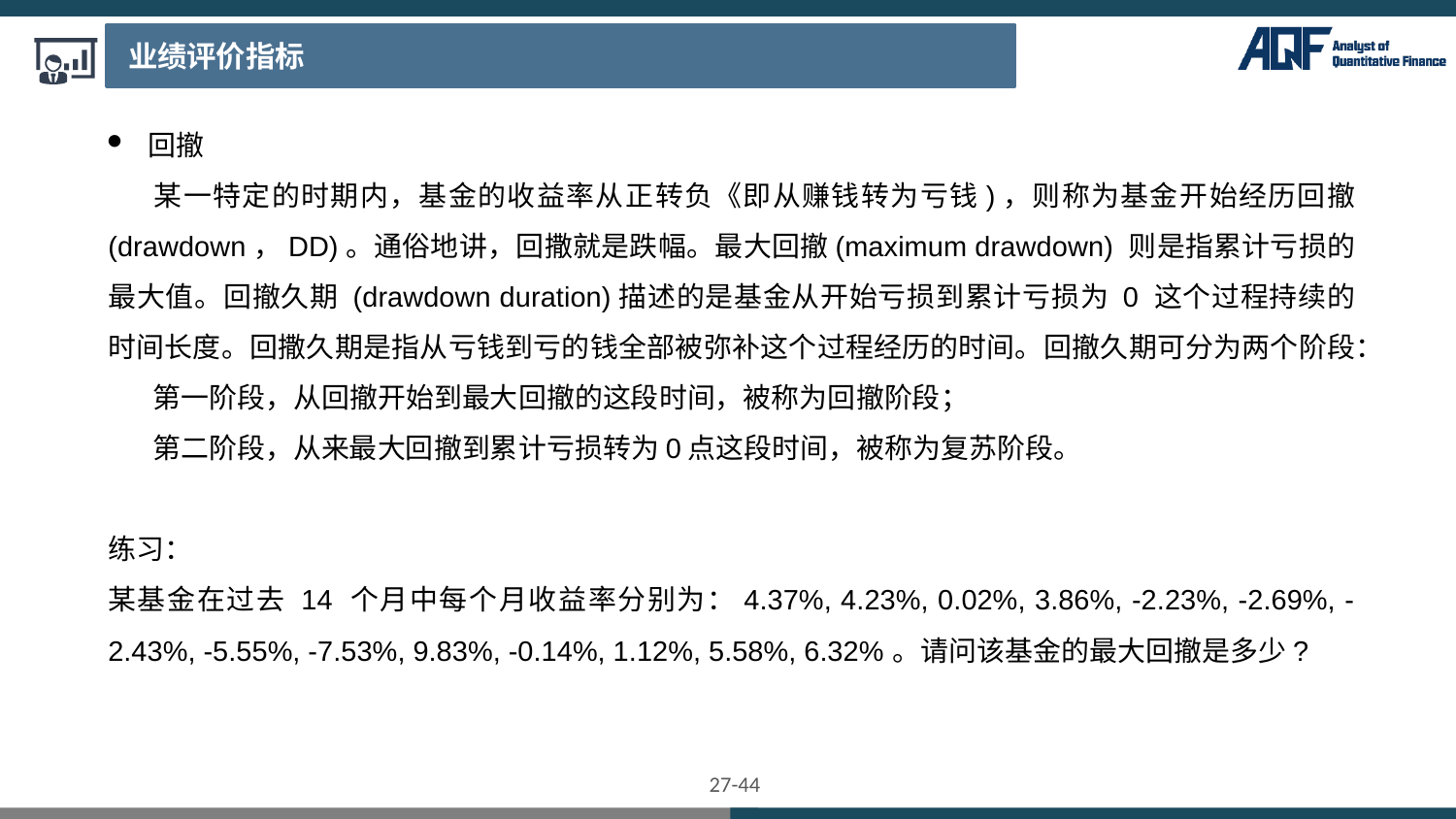

业绩评价指标
回撤
     某一特定的时期内，基金的收益率从正转负《即从赚钱转为亏钱)，则称为基金开始经历回撤 (drawdown，DD)。通俗地讲，回撒就是跌幅。最大回撤(maximum drawdown) 则是指累计亏损的最大值。回撤久期 (drawdown duration)描述的是基金从开始亏损到累计亏损为 0 这个过程持续的时间长度。回撒久期是指从亏钱到亏的钱全部被弥补这个过程经历的时间。回撤久期可分为两个阶段：
      第一阶段，从回撤开始到最大回撤的这段时间，被称为回撤阶段；
      第二阶段，从来最大回撤到累计亏损转为0点这段时间，被称为复苏阶段。

练习：
某基金在过去 14 个月中每个月收益率分别为：4.37%, 4.23%, 0.02%, 3.86%, -2.23%, -2.69%, -2.43%, -5.55%, -7.53%, 9.83%, -0.14%, 1.12%, 5.58%, 6.32%。请问该基金的最大回撤是多少?